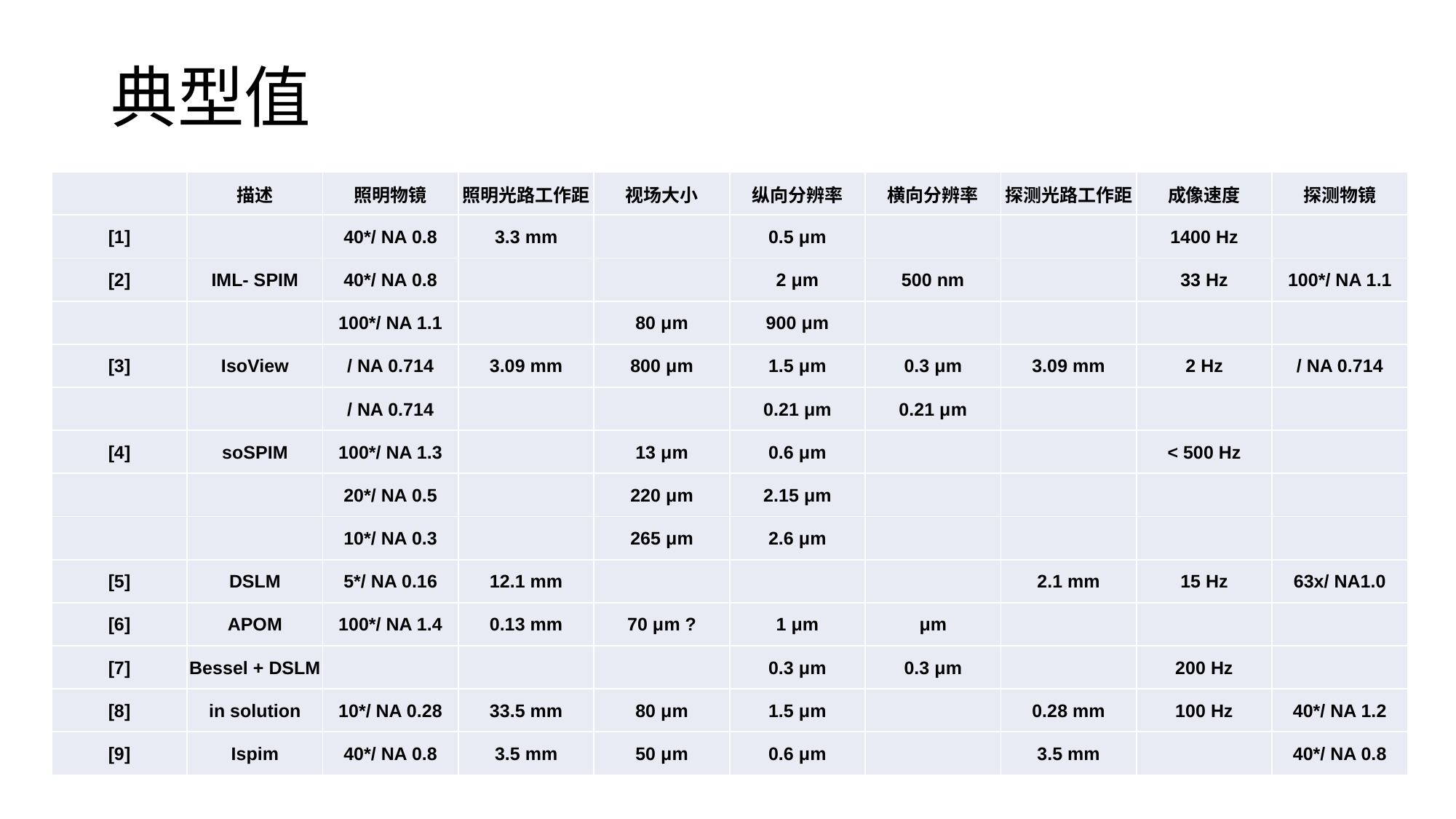

# 典型值
|  | 描述 | 照明物镜 | 照明光路工作距 | 视场大小 | 纵向分辨率 | 横向分辨率 | 探测光路工作距 | 成像速度 | 探测物镜 |
| --- | --- | --- | --- | --- | --- | --- | --- | --- | --- |
| [1] |  | 40\*/ NA 0.8 | 3.3 mm |  | 0.5 μm |  |  | 1400 Hz |  |
| [2] | IML- SPIM | 40\*/ NA 0.8 |  |  | 2 μm | 500 nm |  | 33 Hz | 100\*/ NA 1.1 |
|  |  | 100\*/ NA 1.1 |  | 80 μm | 900 μm |  |  |  |  |
| [3] | IsoView | / NA 0.714 | 3.09 mm | 800 μm | 1.5 μm | 0.3 μm | 3.09 mm | 2 Hz | / NA 0.714 |
|  |  | / NA 0.714 |  |  | 0.21 μm | 0.21 μm |  |  |  |
| [4] | soSPIM | 100\*/ NA 1.3 |  | 13 μm | 0.6 μm |  |  | < 500 Hz |  |
|  |  | 20\*/ NA 0.5 |  | 220 μm | 2.15 μm |  |  |  |  |
|  |  | 10\*/ NA 0.3 |  | 265 μm | 2.6 μm |  |  |  |  |
| [5] | DSLM | 5\*/ NA 0.16 | 12.1 mm |  |  |  | 2.1 mm | 15 Hz | 63x/ NA1.0 |
| [6] | APOM | 100\*/ NA 1.4 | 0.13 mm | 70 μm ? | 1 μm | μm |  |  |  |
| [7] | Bessel + DSLM |  |  |  | 0.3 μm | 0.3 μm |  | 200 Hz |  |
| [8] | in solution | 10\*/ NA 0.28 | 33.5 mm | 80 μm | 1.5 μm |  | 0.28 mm | 100 Hz | 40\*/ NA 1.2 |
| [9] | Ispim | 40\*/ NA 0.8 | 3.5 mm | 50 μm | 0.6 μm |  | 3.5 mm |  | 40\*/ NA 0.8 |